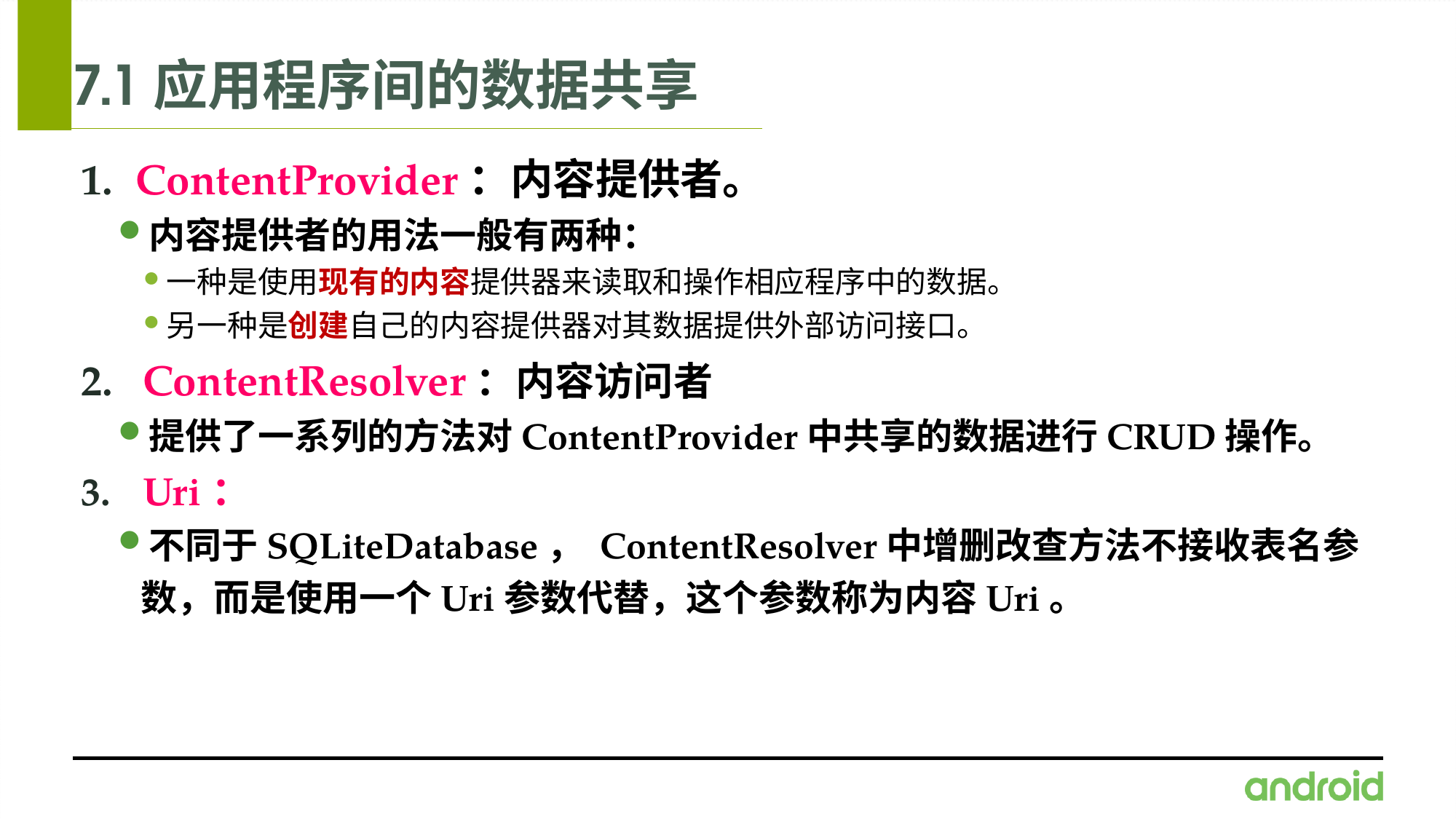

# 7.1应用程序间的数据共享
ContentProvider：内容提供者。
内容提供者的用法一般有两种：
一种是使用现有的内容提供器来读取和操作相应程序中的数据。
另一种是创建自己的内容提供器对其数据提供外部访问接口。
ContentResolver：内容访问者
提供了一系列的方法对ContentProvider中共享的数据进行CRUD操作。
Uri：
不同于SQLiteDatabase， ContentResolver中增删改查方法不接收表名参数，而是使用一个Uri参数代替，这个参数称为内容Uri。